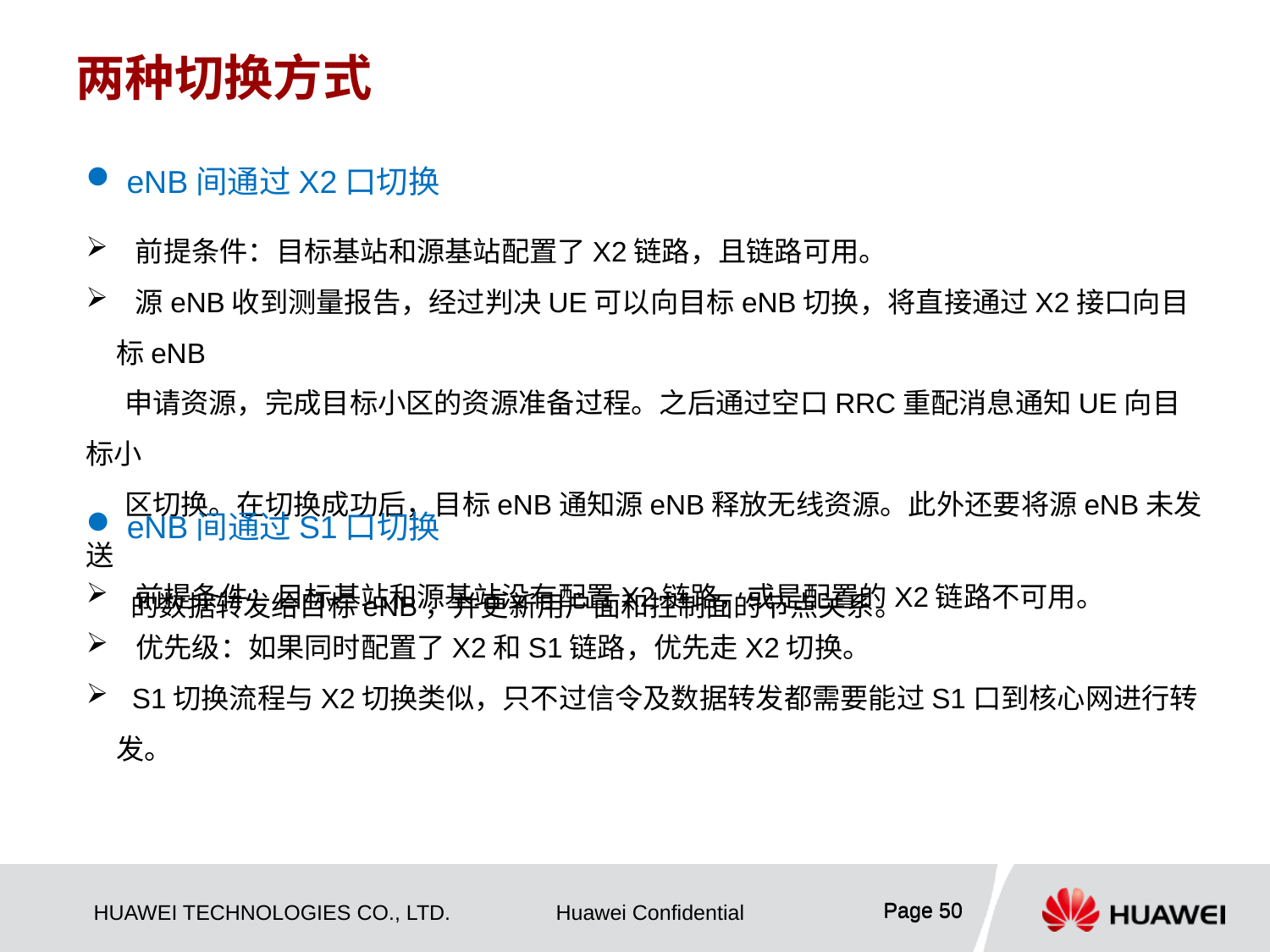

# 两种切换方式
 eNB间通过X2口切换

  前提条件：目标基站和源基站配置了X2链路，且链路可用。
  源eNB收到测量报告，经过判决UE可以向目标eNB切换，将直接通过X2接口向目标eNB
     申请资源，完成目标小区的资源准备过程。之后通过空口RRC重配消息通知UE向目标小
     区切换。在切换成功后，目标eNB通知源eNB释放无线资源。此外还要将源eNB未发送
      的数据转发给目标eNB，并更新用户面和控制面的节点关系。

 eNB间通过S1口切换

  前提条件：目标基站和源基站没有配置X2链路，或是配置的X2链路不可用。
  优先级：如果同时配置了X2和S1链路，优先走X2切换。
  S1切换流程与X2切换类似，只不过信令及数据转发都需要能过S1口到核心网进行转发。
Page 50
Page 50